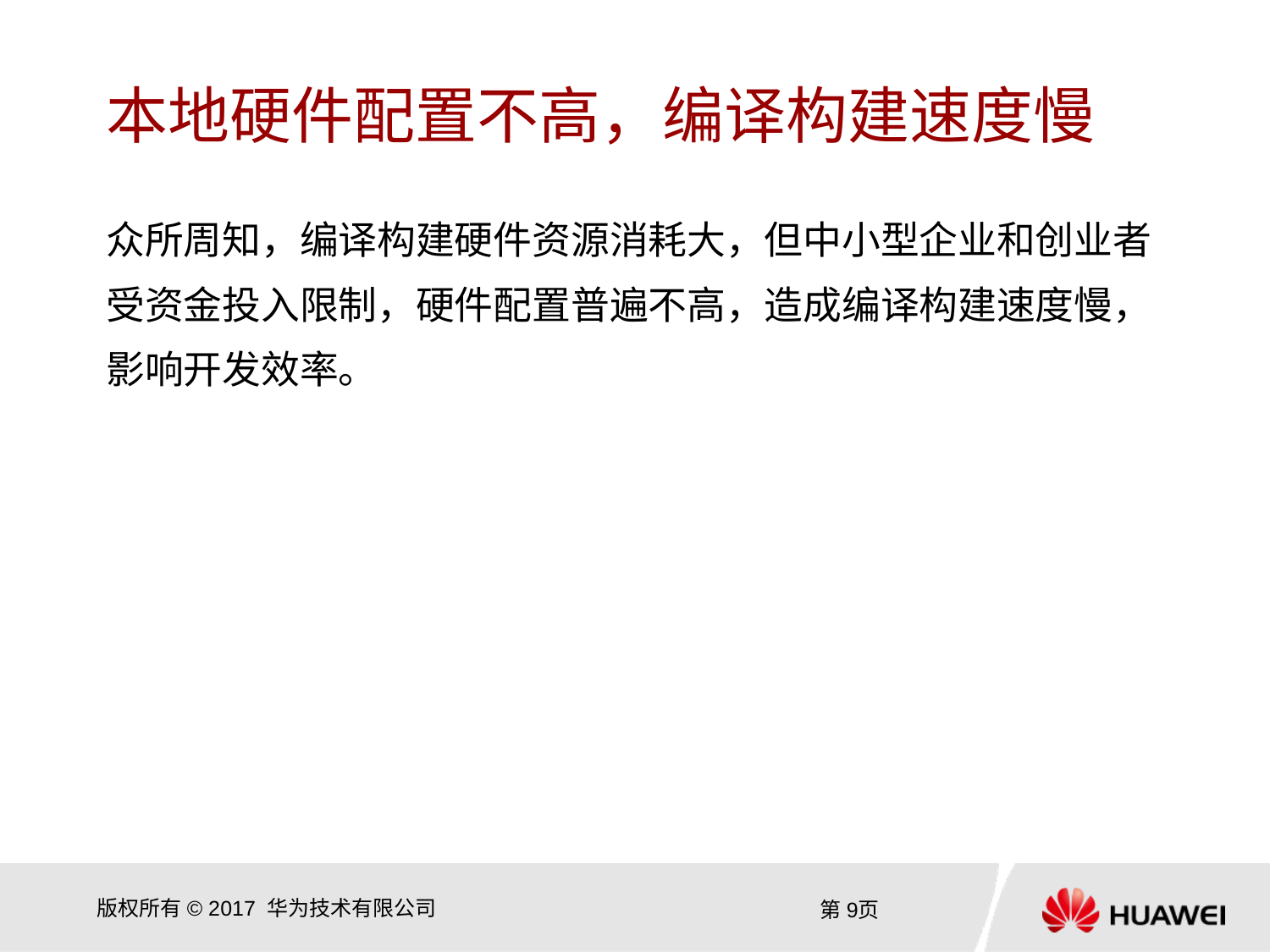

# 本地硬件配置不高，编译构建速度慢
众所周知，编译构建硬件资源消耗大，但中小型企业和创业者受资金投入限制，硬件配置普遍不高，造成编译构建速度慢，影响开发效率。